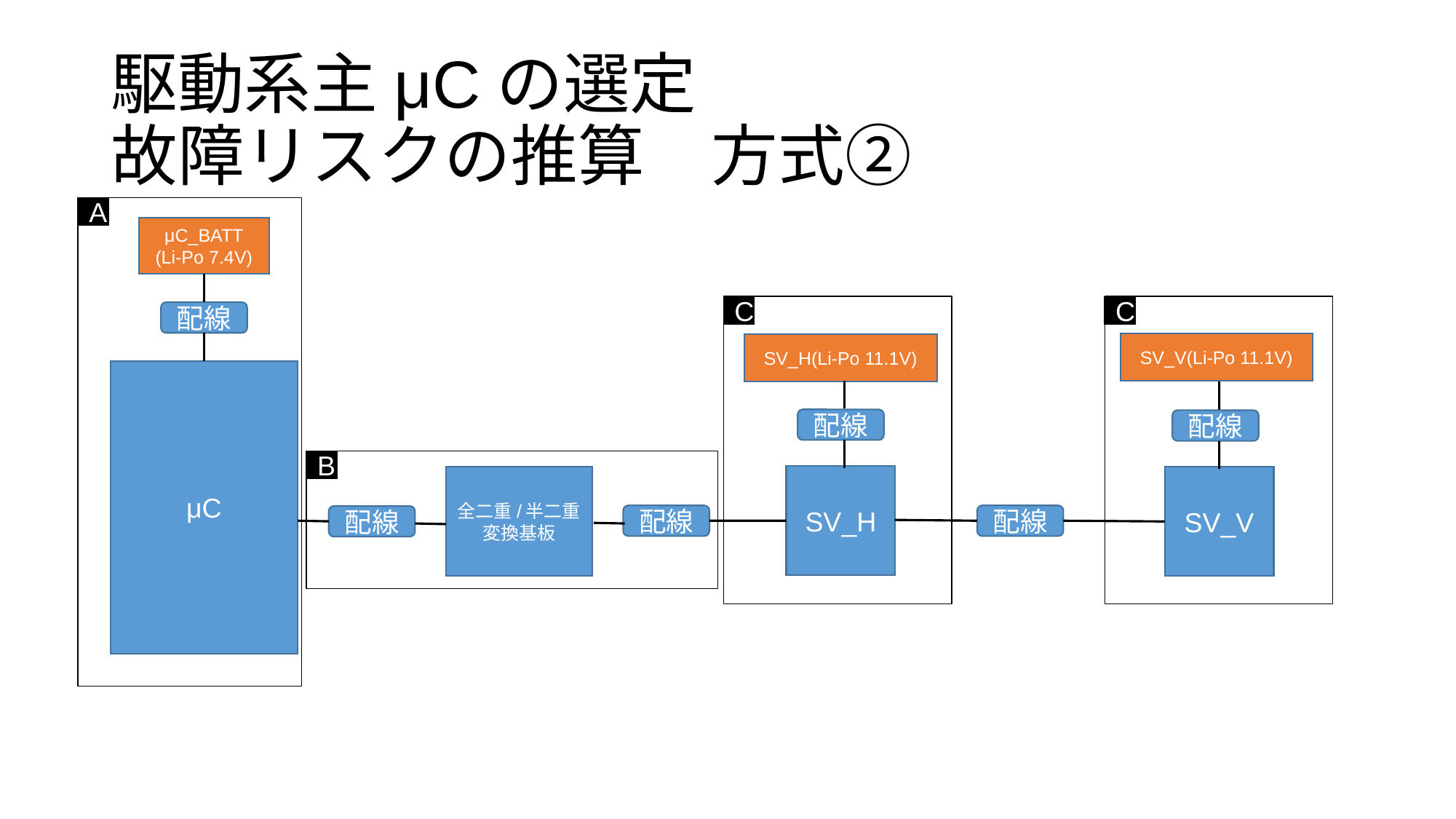

# 駆動系主μCの選定 故障リスクの推算　方式②

A
μC_BATT
(Li-Po 7.4V)

C
C
配線
SV_V(Li-Po 11.1V)
SV_H(Li-Po 11.1V)
μC
配線
配線

B
SV_H
全二重/半二重
変換基板
SV_V
配線
配線
配線